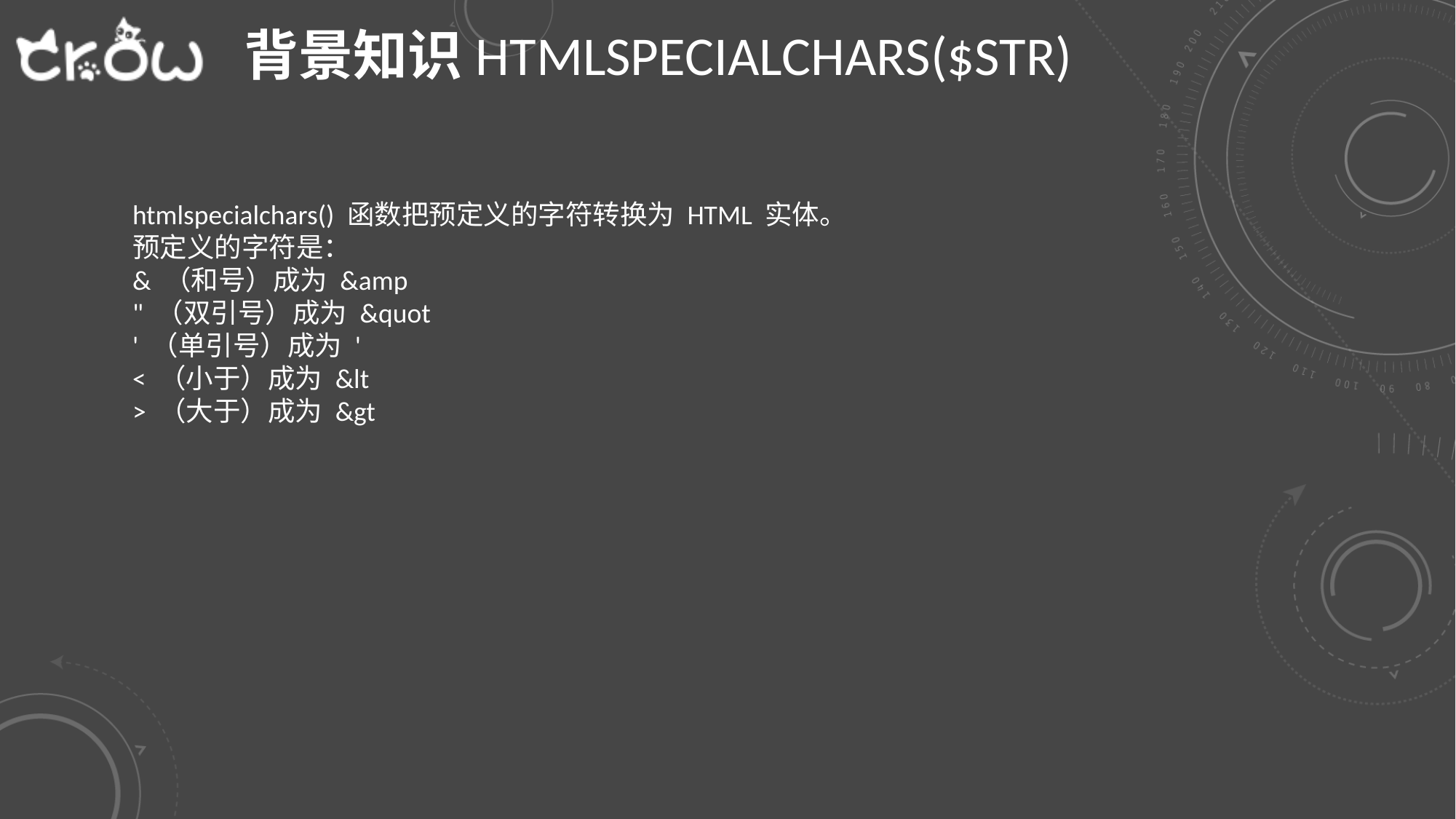

背景知识htmlspecialchars($str)

htmlspecialchars() 函数把预定义的字符转换为 HTML 实体。
预定义的字符是：
& （和号）成为 &amp
" （双引号）成为 &quot
' （单引号）成为 '
< （小于）成为 &lt
> （大于）成为 &gt